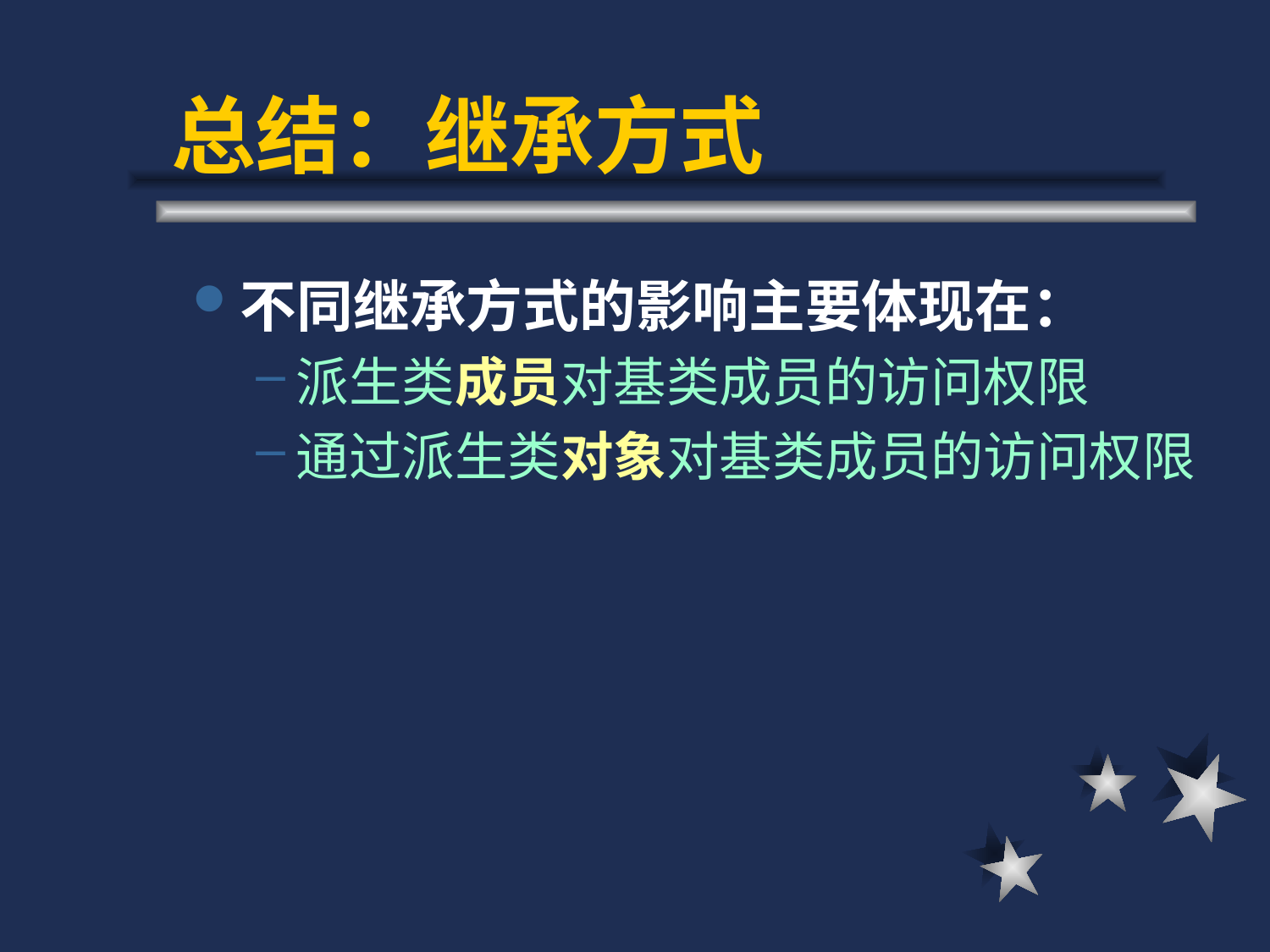

# 总结：继承方式
不同继承方式的影响主要体现在：
派生类成员对基类成员的访问权限
通过派生类对象对基类成员的访问权限

23